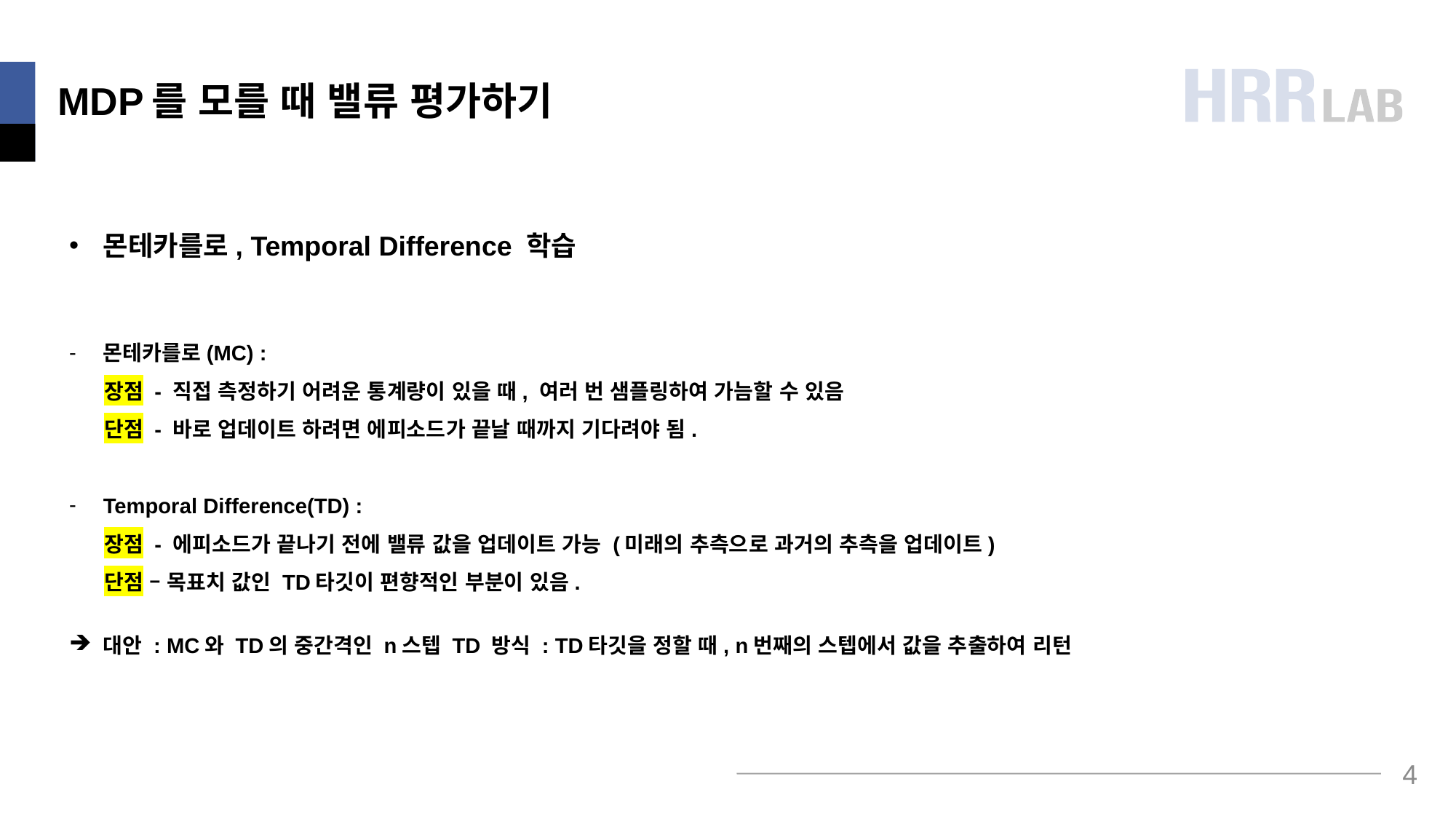

# MDP를 모를 때 밸류 평가하기
몬테카를로, Temporal Difference 학습

몬테카를로(MC) :
     장점 - 직접 측정하기 어려운 통계량이 있을 때, 여러 번 샘플링하여 가늠할 수 있음
     단점 - 바로 업데이트 하려면 에피소드가 끝날 때까지 기다려야 됨.

Temporal Difference(TD) :
     장점 - 에피소드가 끝나기 전에 밸류 값을 업데이트 가능 (미래의 추측으로 과거의 추측을 업데이트)
     단점 – 목표치 값인 TD타깃이 편향적인 부분이 있음.

대안 : MC와 TD의 중간격인 n스텝 TD 방식 : TD타깃을 정할 때, n번째의 스텝에서 값을 추출하여 리턴
4